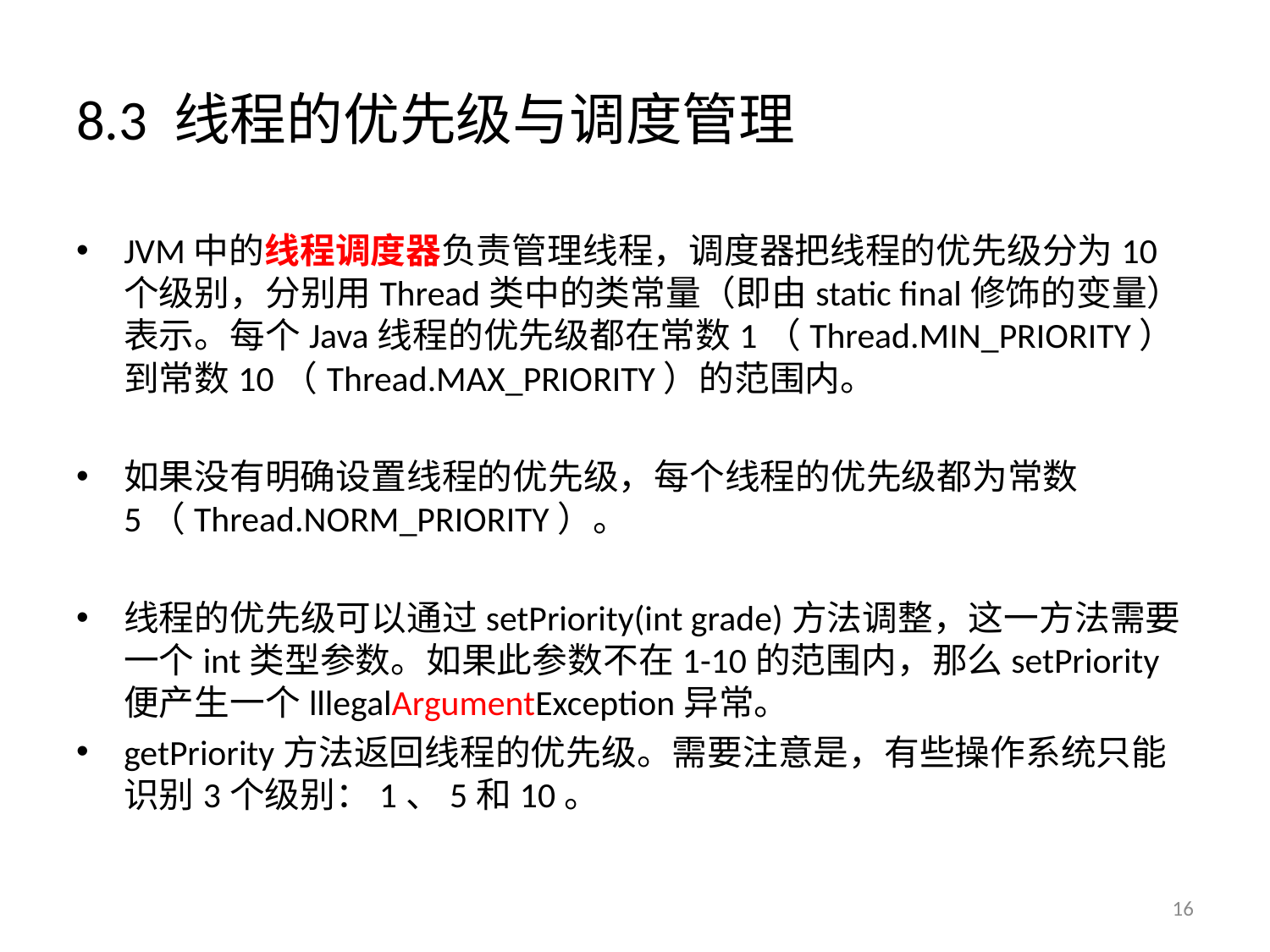

# 8.3 线程的优先级与调度管理
JVM中的线程调度器负责管理线程，调度器把线程的优先级分为10个级别，分别用Thread类中的类常量（即由static final修饰的变量）表示。每个Java线程的优先级都在常数1（Thread.MIN_PRIORITY）到常数10（Thread.MAX_PRIORITY）的范围内。

如果没有明确设置线程的优先级，每个线程的优先级都为常数5（Thread.NORM_PRIORITY）。

线程的优先级可以通过setPriority(int grade)方法调整，这一方法需要一个int类型参数。如果此参数不在1-10的范围内，那么setPriority便产生一个lllegalArgumentException异常。
getPriority方法返回线程的优先级。需要注意是，有些操作系统只能识别3个级别：1、5和10。
16